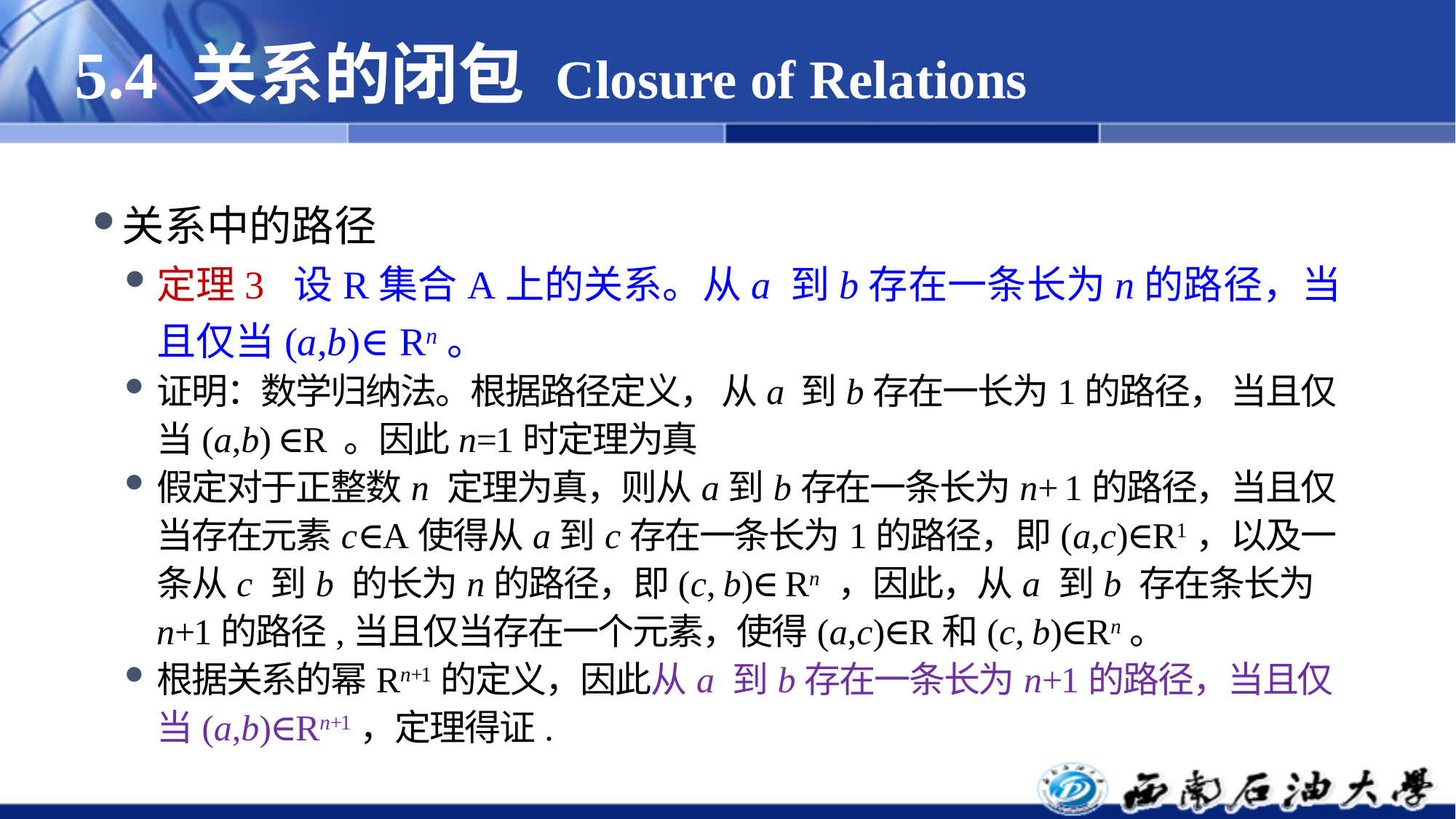

# 5.4 关系的闭包 Closure of Relations
关系中的路径
定理3  设R集合A上的关系。从a 到b存在一条长为n的路径，当且仅当(a,b)∈Rn。
证明：数学归纳法。根据路径定义， 从a 到b存在一长为1的路径， 当且仅当(a,b) ∈R 。因此n=1时定理为真
假定对于正整数n 定理为真，则从a到b存在一条长为n+ 1的路径，当且仅当存在元素c∈A使得从a到c存在一条长为1的路径，即(a,c)∈R1，以及一条从c 到b 的长为n的路径，即(c, b)∈ Rn ，因此，从a 到b 存在条长为n+1的路径,当且仅当存在一个元素，使得(a,c)∈R和(c, b)∈Rn。
根据关系的幂Rn+1的定义，因此从a 到b存在一条长为n+1的路径，当且仅当(a,b)∈Rn+1，定理得证.